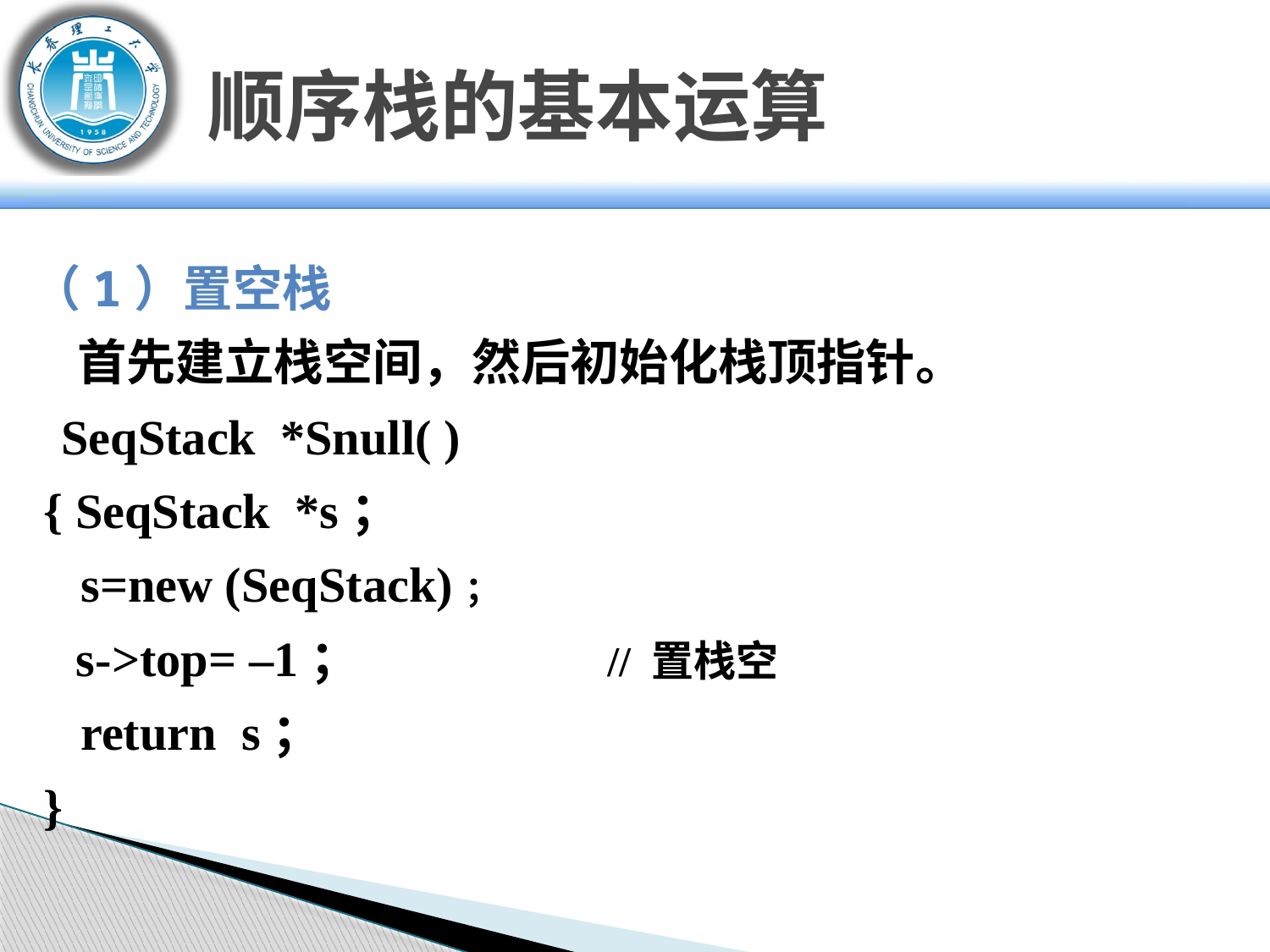

# 顺序栈的基本运算
（1）置空栈
   首先建立栈空间，然后初始化栈顶指针。
 SeqStack  *Snull( )
 { SeqStack  *s；
    s=new (SeqStack)；
     s->top= –1；                     // 置栈空
    return  s；
 }